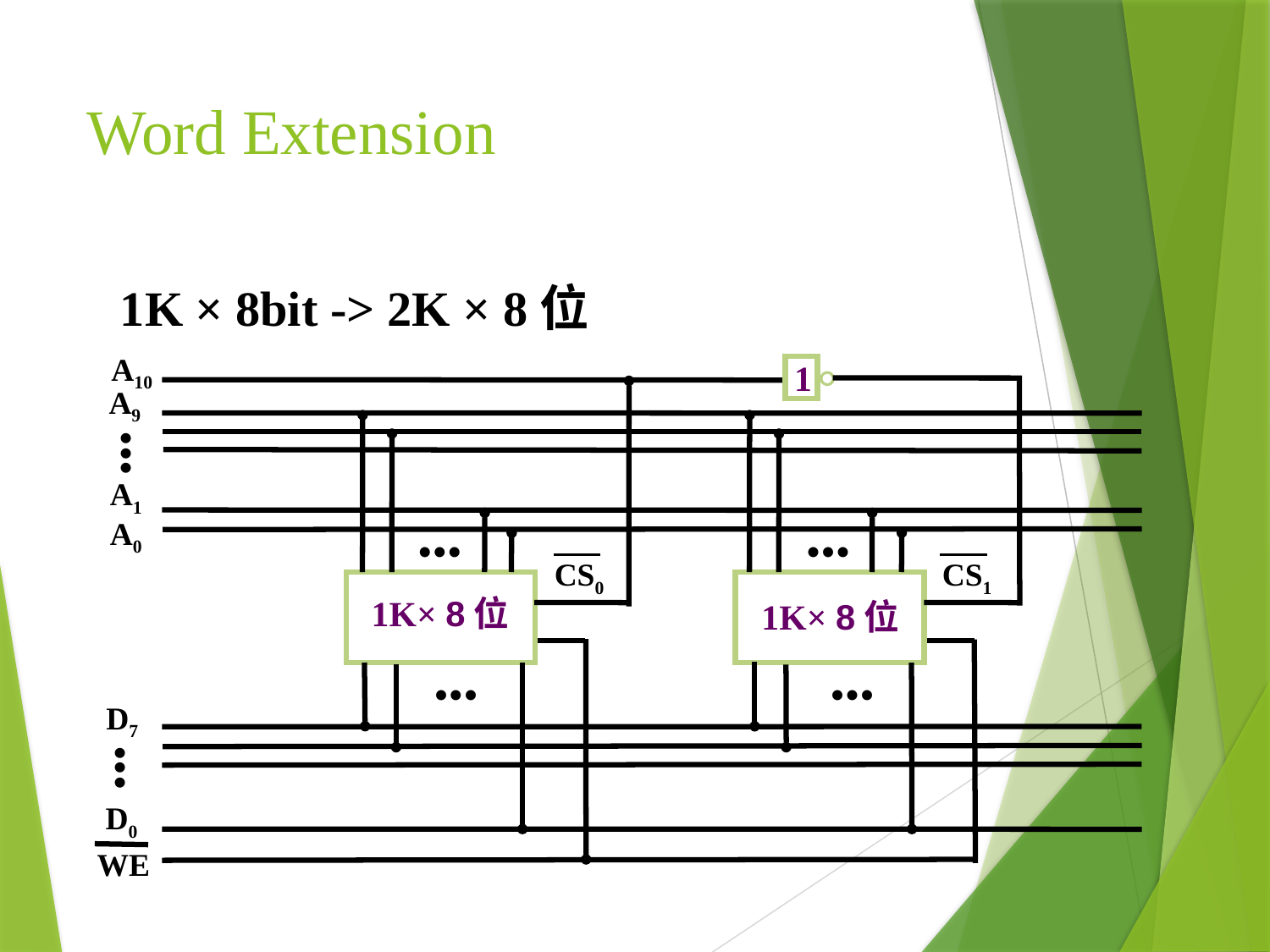

# Word Extension
 1K × 8bit -> 2K × 8位
A10

CS0

 1

CS1

A9
•••

A0

A1

•••

•••

1K× 8位
1K× 8位

•••

•••

D7
•••

D0

WE